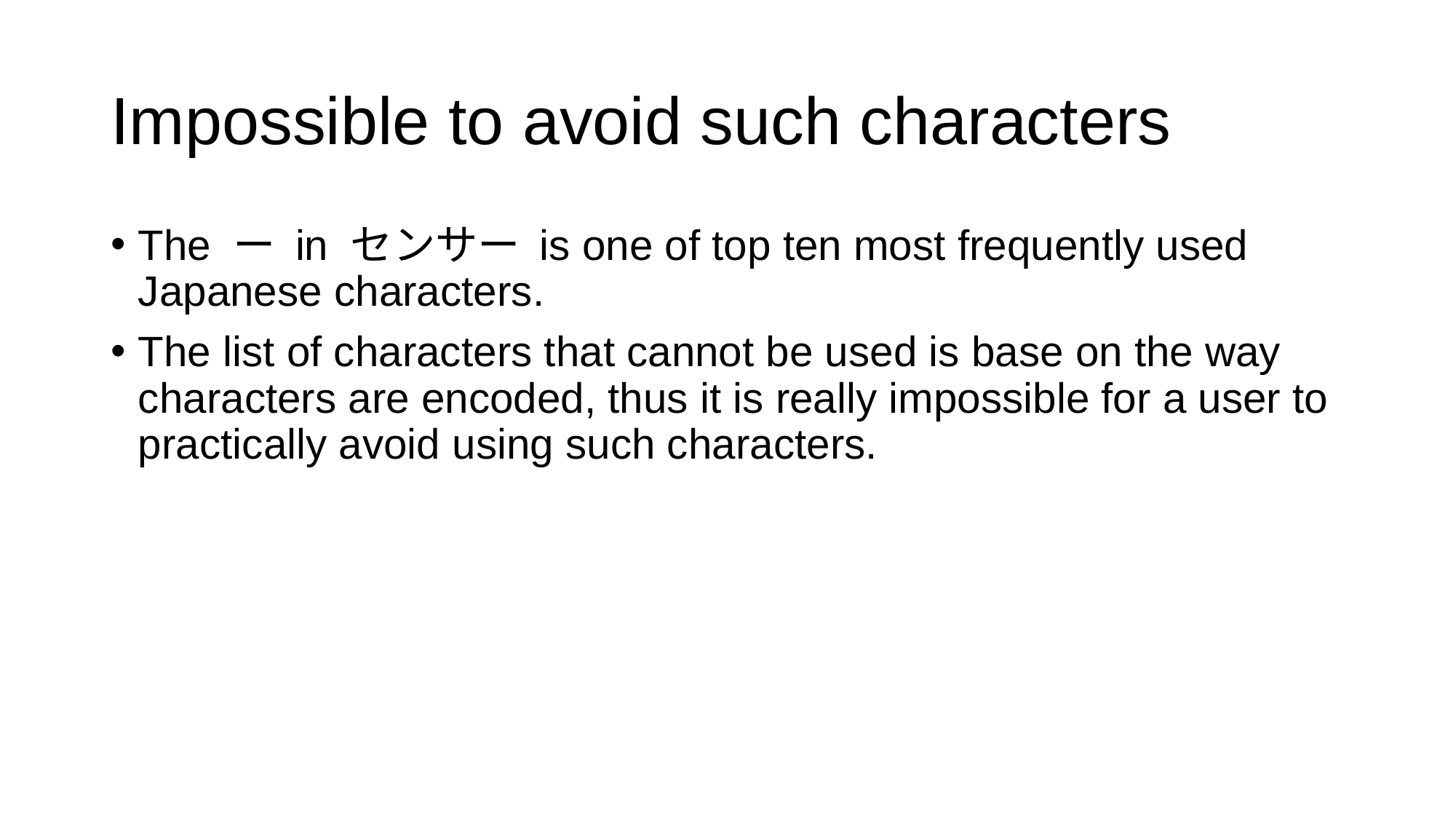

# Impossible to avoid such characters
The ー in センサー is one of top ten most frequently used Japanese characters.
The list of characters that cannot be used is base on the way characters are encoded, thus it is really impossible for a user to practically avoid using such characters.